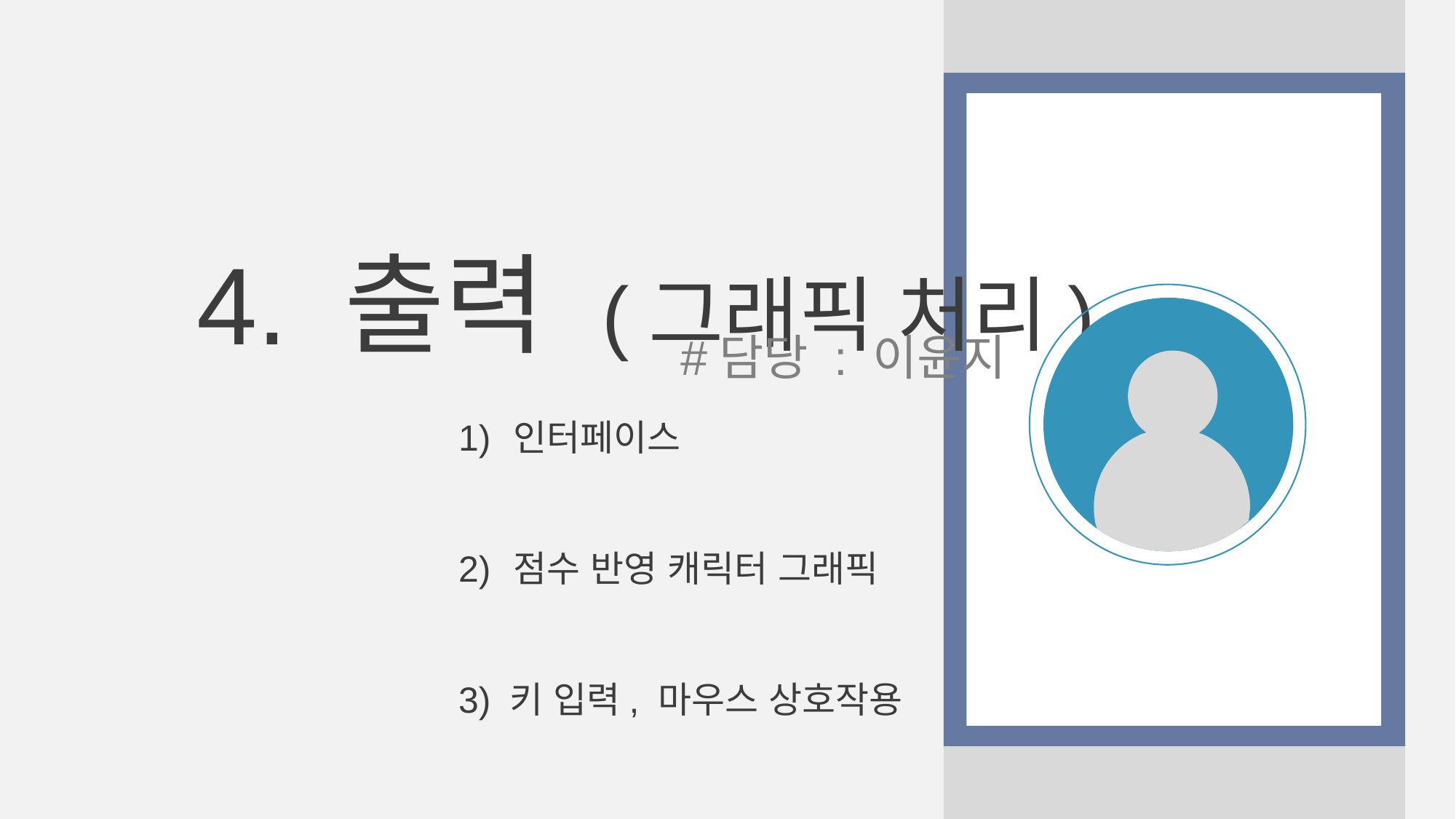

4. 출력 (그래픽 처리)

#담당 : 이윤지
인터페이스

점수 반영 캐릭터 그래픽

3) 키 입력, 마우스 상호작용